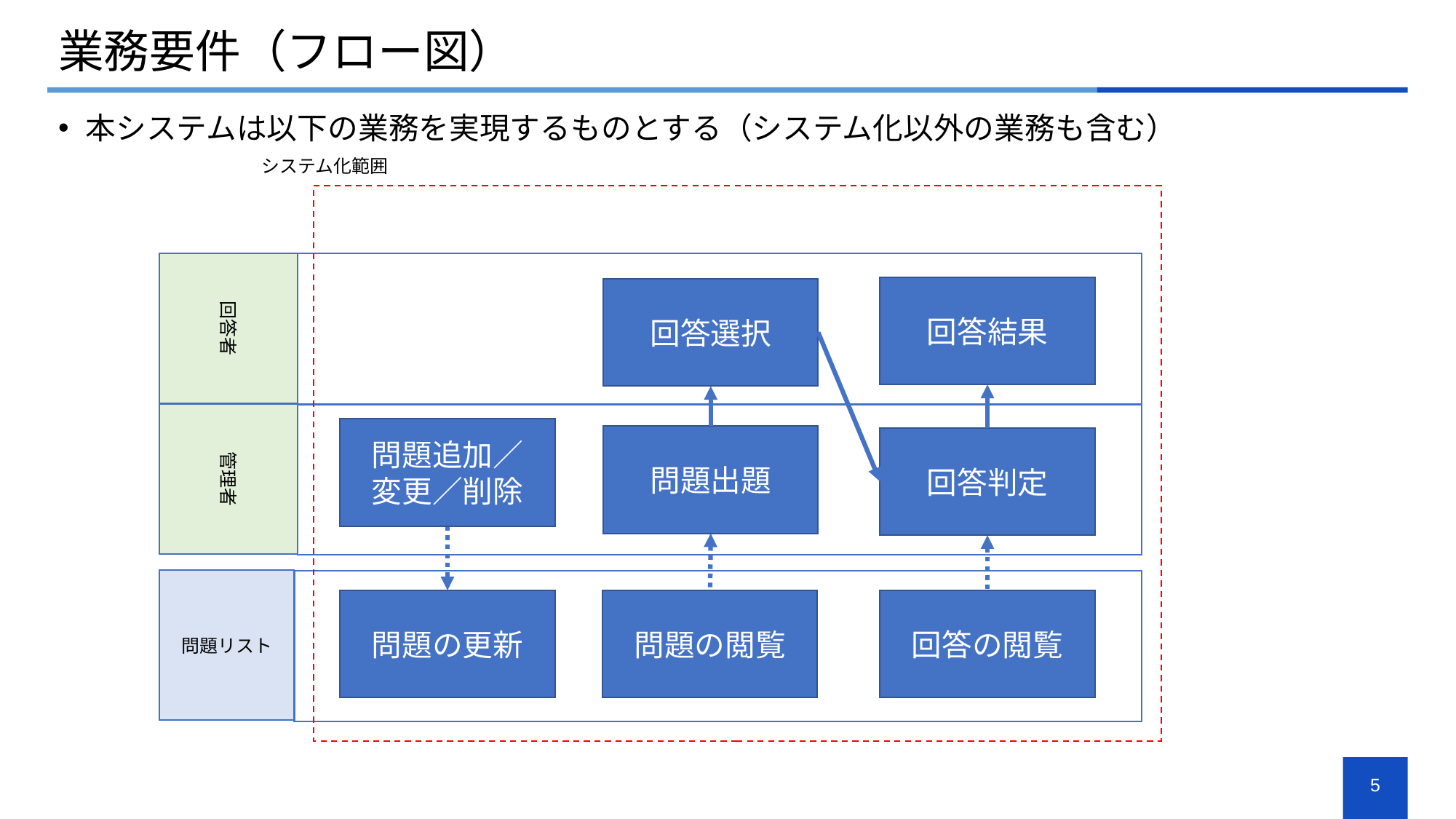

# 業務要件（フロー図）
本システムは以下の業務を実現するものとする（システム化以外の業務も含む）
システム化範囲

回答者

回答結果
回答選択
管理者

問題追加／
変更／削除
問題出題
回答判定
問題リスト

問題の更新
問題の閲覧
回答の閲覧
5